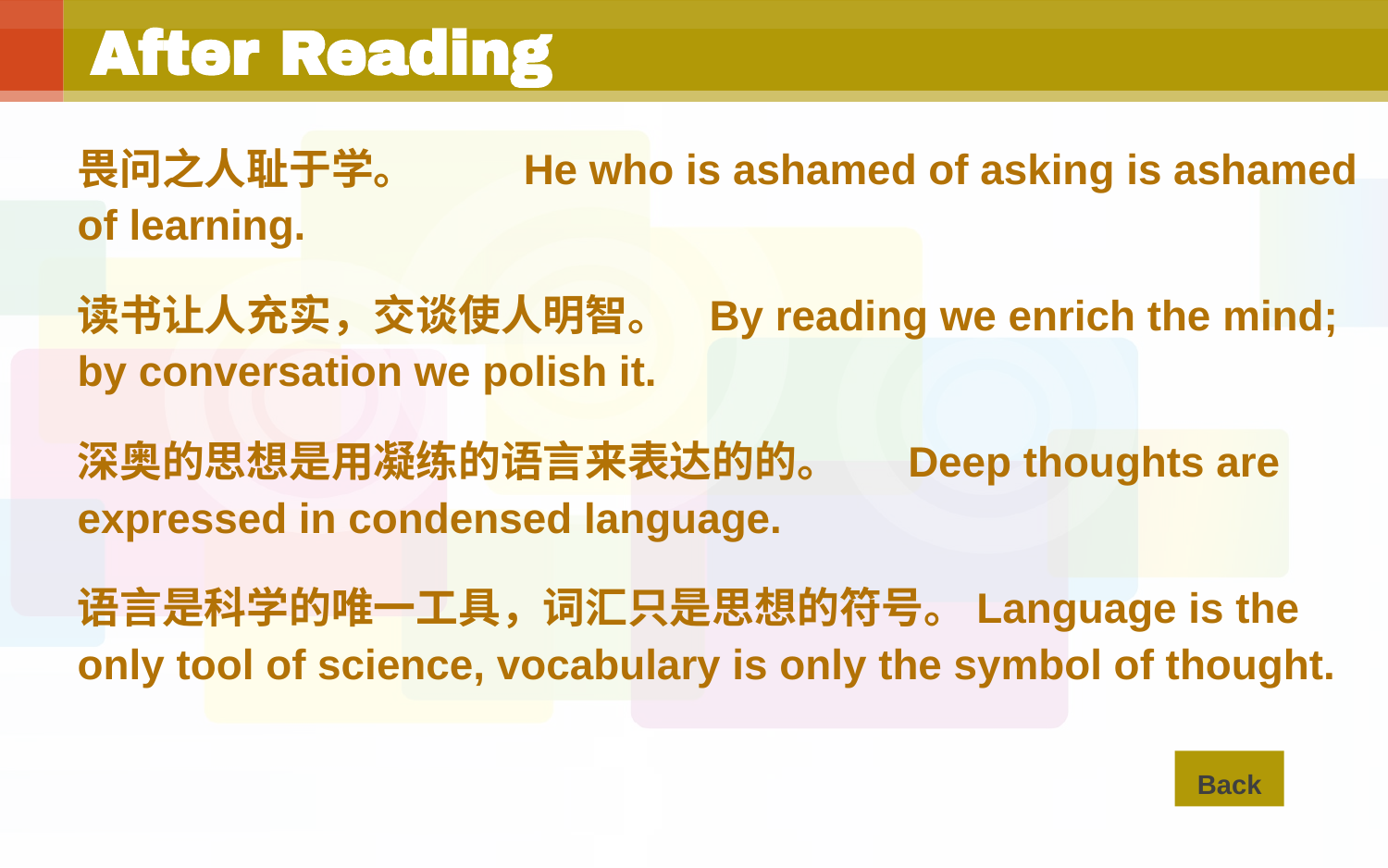

# After Reading
畏问之人耻于学。          He who is ashamed of asking is ashamed of learning.
读书让人充实，交谈使人明智。   By reading we enrich the mind; by conversation we polish it.
深奥的思想是用凝练的语言来表达的的。      Deep thoughts are expressed in condensed language.
语言是科学的唯一工具，词汇只是思想的符号。Language is the only tool of science, vocabulary is only the symbol of thought.
Back